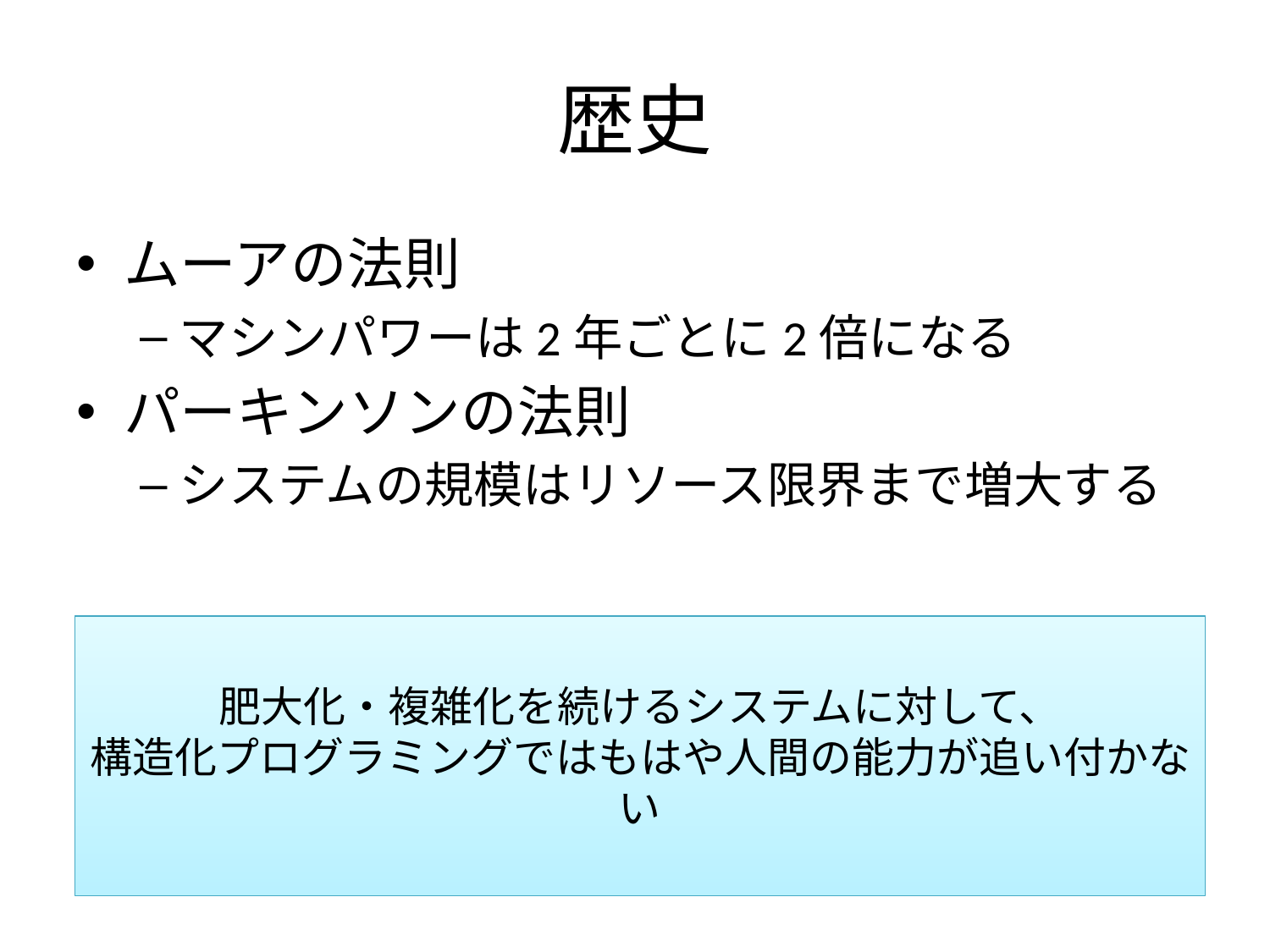

# 歴史
ムーアの法則
マシンパワーは2年ごとに2倍になる
パーキンソンの法則
システムの規模はリソース限界まで増大する
肥大化・複雑化を続けるシステムに対して、
構造化プログラミングではもはや人間の能力が追い付かない